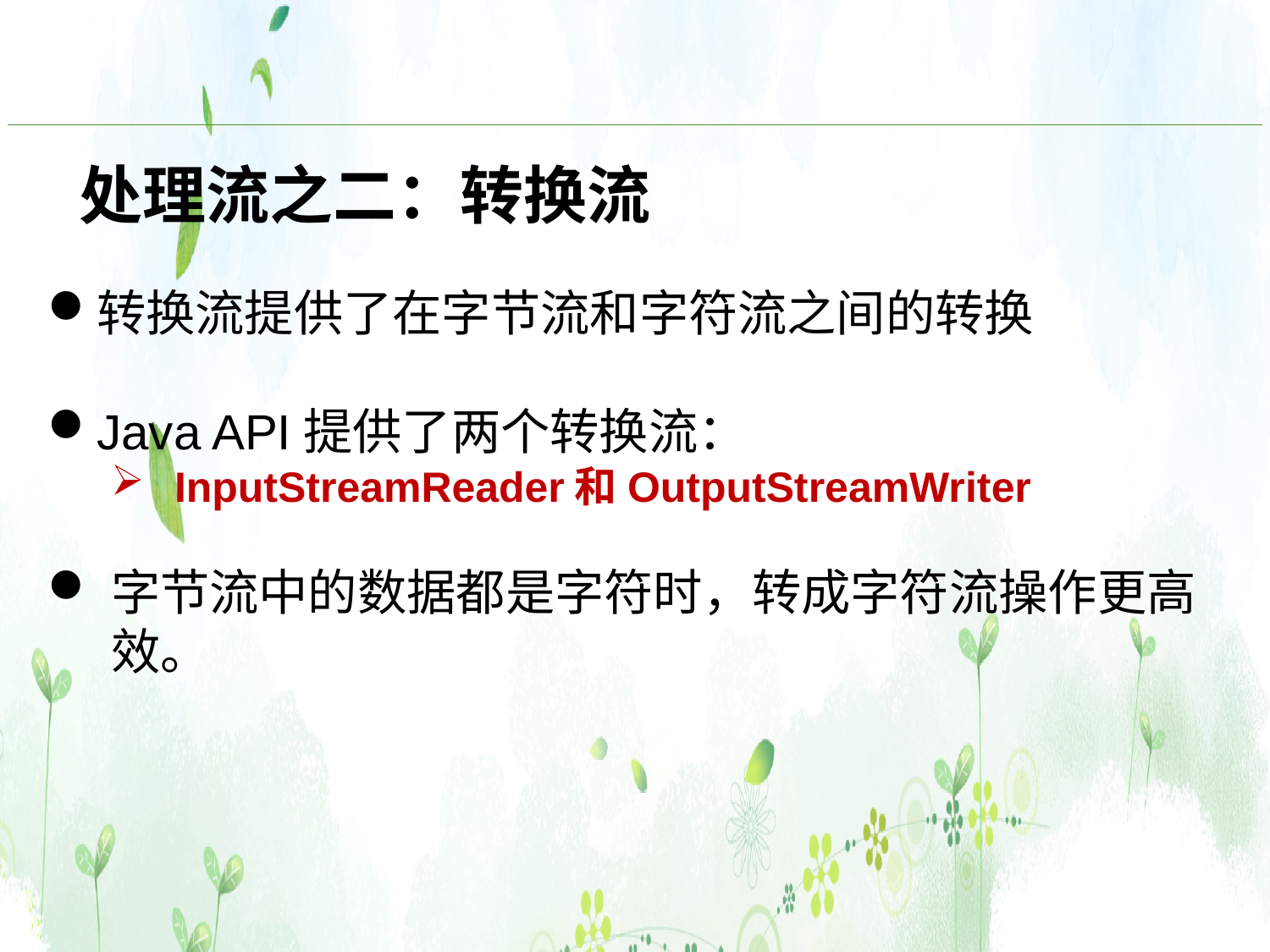

处理流之二：转换流
转换流提供了在字节流和字符流之间的转换

Java API提供了两个转换流：
InputStreamReader和OutputStreamWriter

字节流中的数据都是字符时，转成字符流操作更高效。